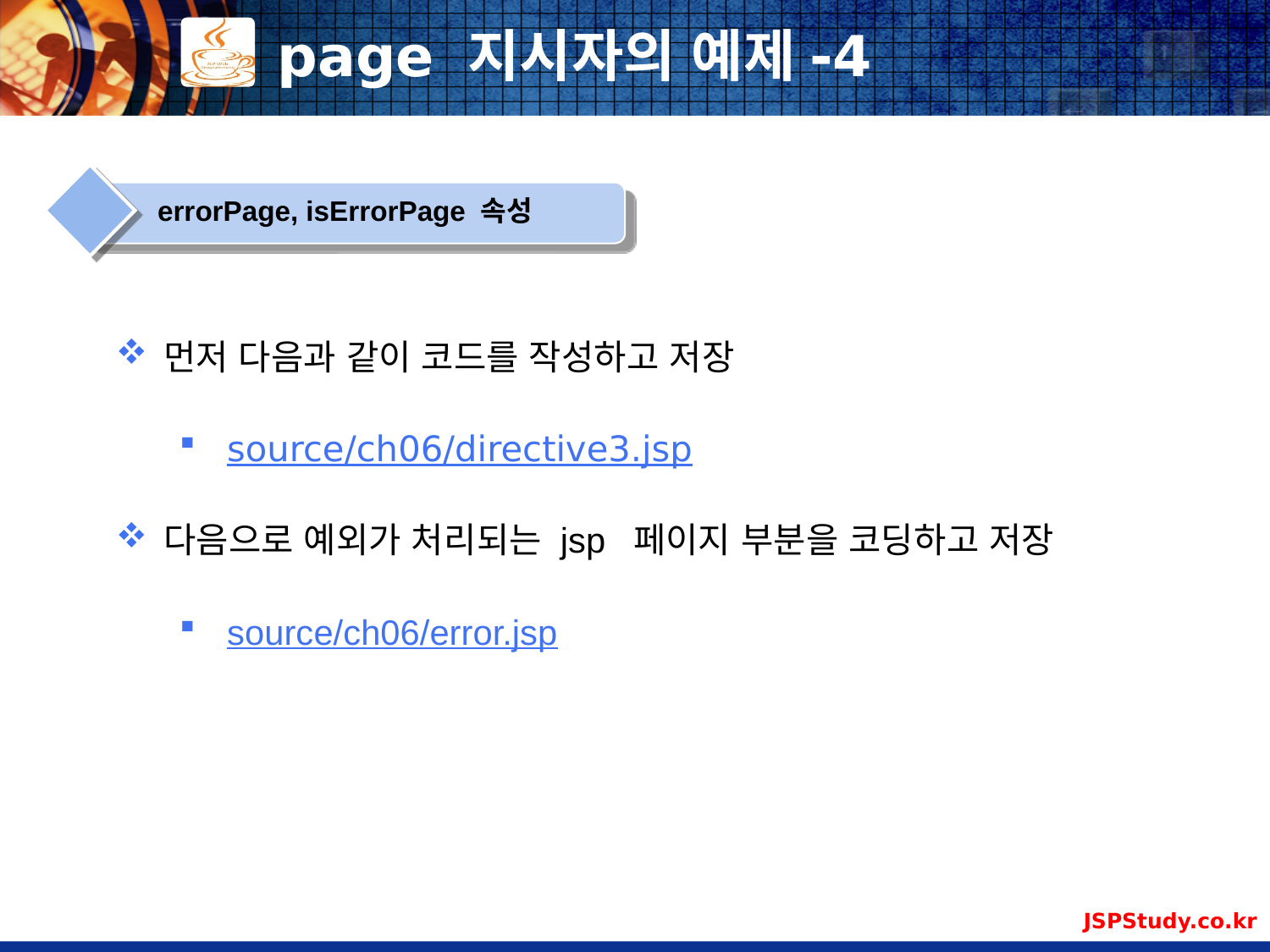

# page 지시자의 예제-4

errorPage, isErrorPage 속성
먼저 다음과 같이 코드를 작성하고 저장
source/ch06/directive3.jsp
다음으로 예외가 처리되는 jsp  페이지 부분을 코딩하고 저장
source/ch06/error.jsp

JSPStudy.co.kr